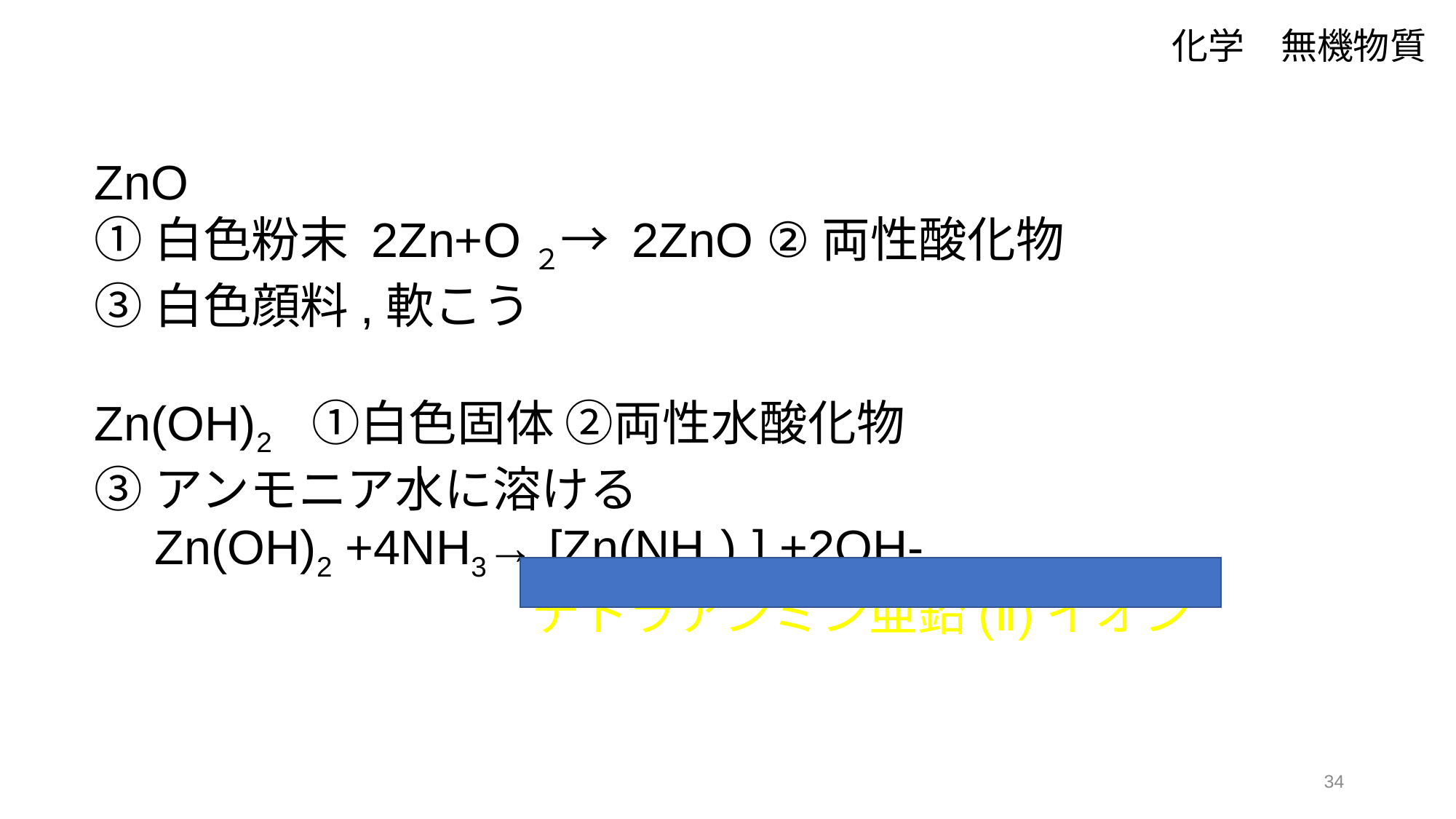

化学　無機物質
ZnO
①白色粉末 2Zn+O２→ 2ZnO ②両性酸化物
③白色顔料,軟こう

Zn(OH)2　①白色固体 ②両性水酸化物
③アンモニア水に溶ける
　Zn(OH)2 +4NH3→ [Zn(NH3)4] +2OH-
　　　　　　　　　テトラアンミン亜鉛(Ⅱ)イオン

34